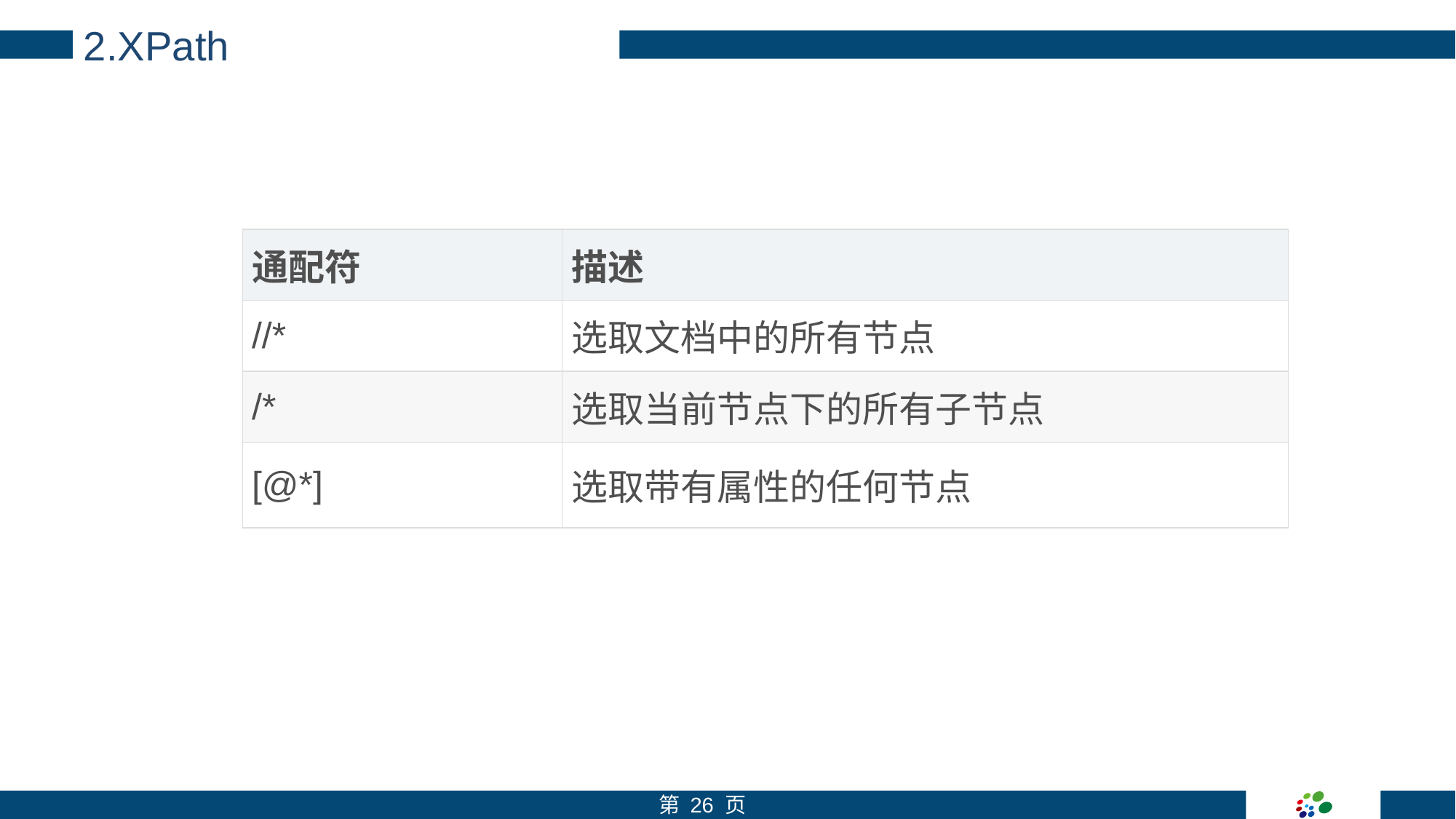

2.XPath

| 通配符 | 描述 |
| --- | --- |
| //\* | 选取文档中的所有节点 |
| /\* | 选取当前节点下的所有子节点 |
| [@\*] | 选取带有属性的任何节点 |